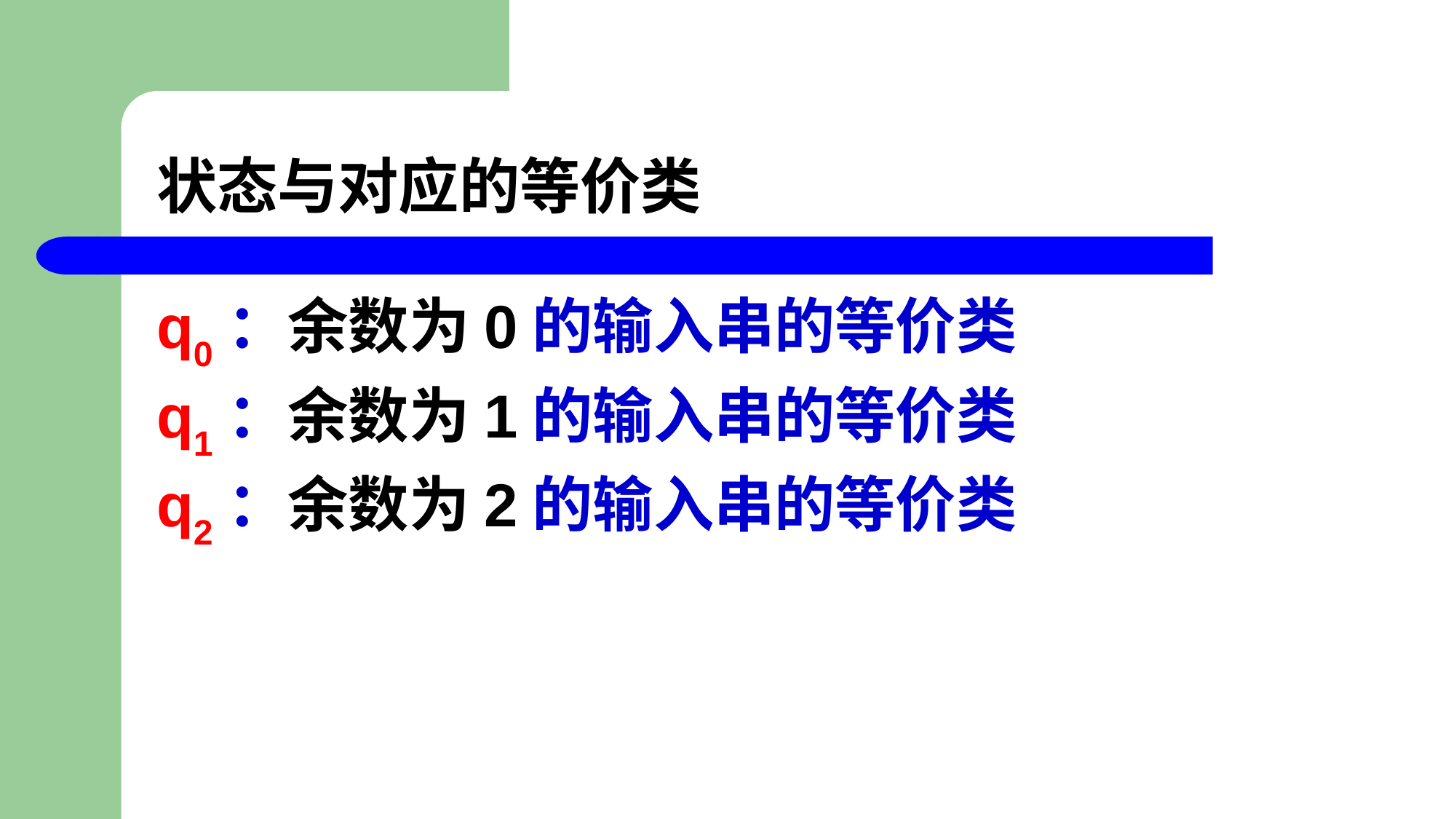

# 状态与对应的等价类
q0：余数为0的输入串的等价类
q1：余数为1的输入串的等价类
q2：余数为2的输入串的等价类